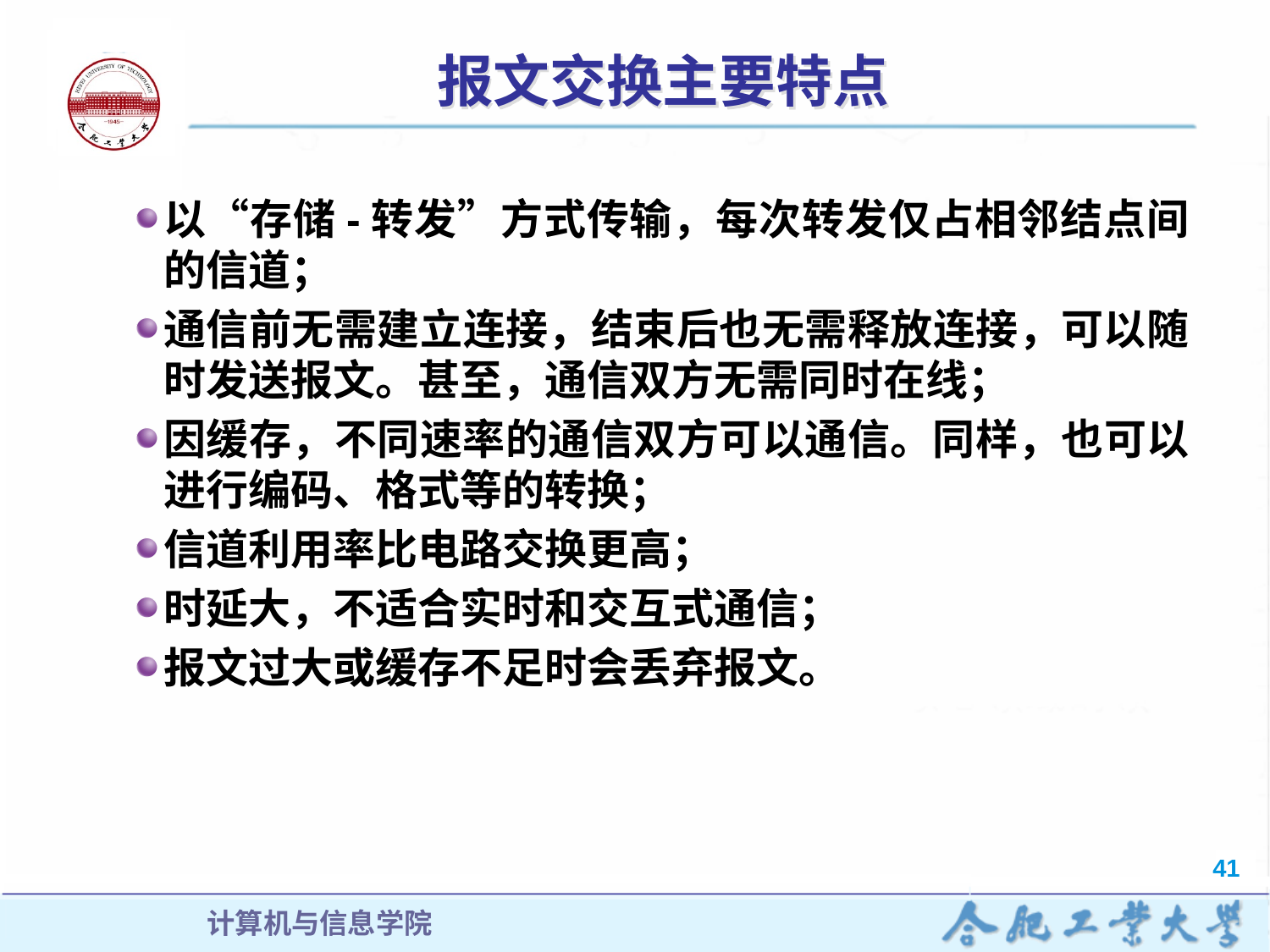

# 报文交换主要特点
以“存储-转发”方式传输，每次转发仅占相邻结点间的信道；
通信前无需建立连接，结束后也无需释放连接，可以随时发送报文。甚至，通信双方无需同时在线；
因缓存，不同速率的通信双方可以通信。同样，也可以进行编码、格式等的转换；
信道利用率比电路交换更高；
时延大，不适合实时和交互式通信；
报文过大或缓存不足时会丢弃报文。